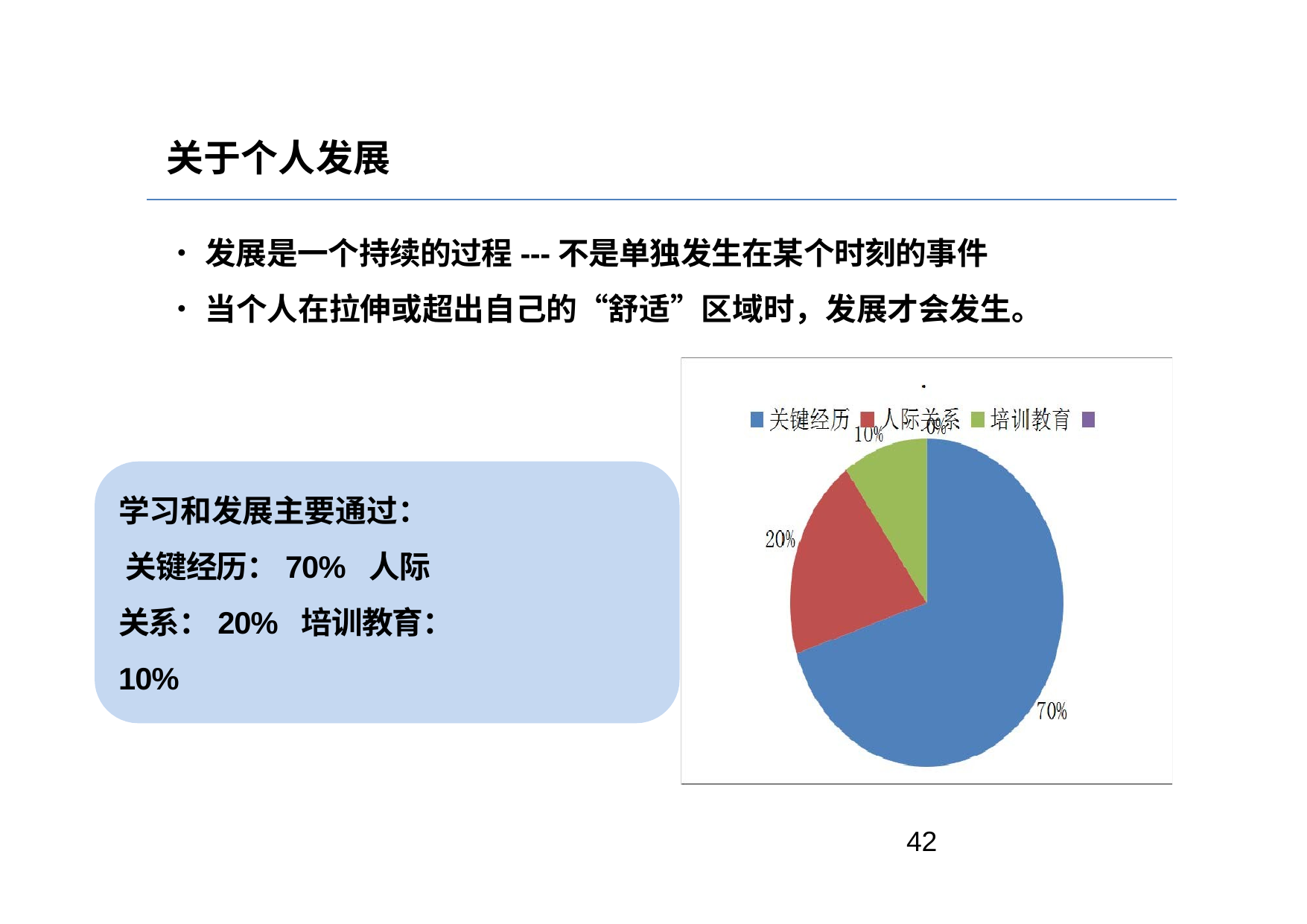

# 关于个人发展

•发展是一个持续的过程---不是单独发生在某个时刻的事件
•当个人在拉伸或超出自己的“舒适”区域时，发展才会发生。

学习和发展主要通过：  关键经历：70%  人际关系：20%  培训教育：10%
42